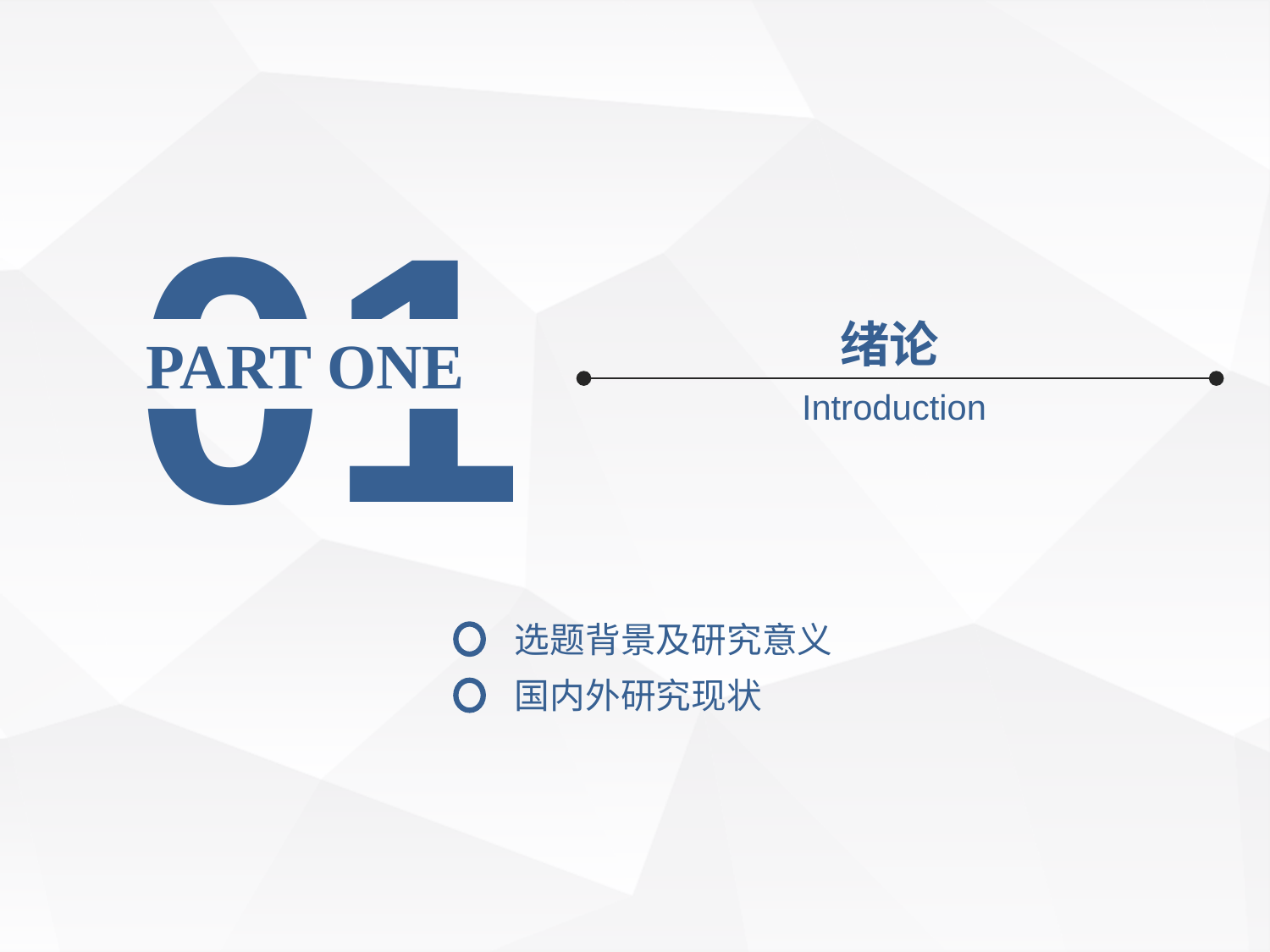

01
绪论
PART ONE

 Introduction
选题背景及研究意义

国内外研究现状